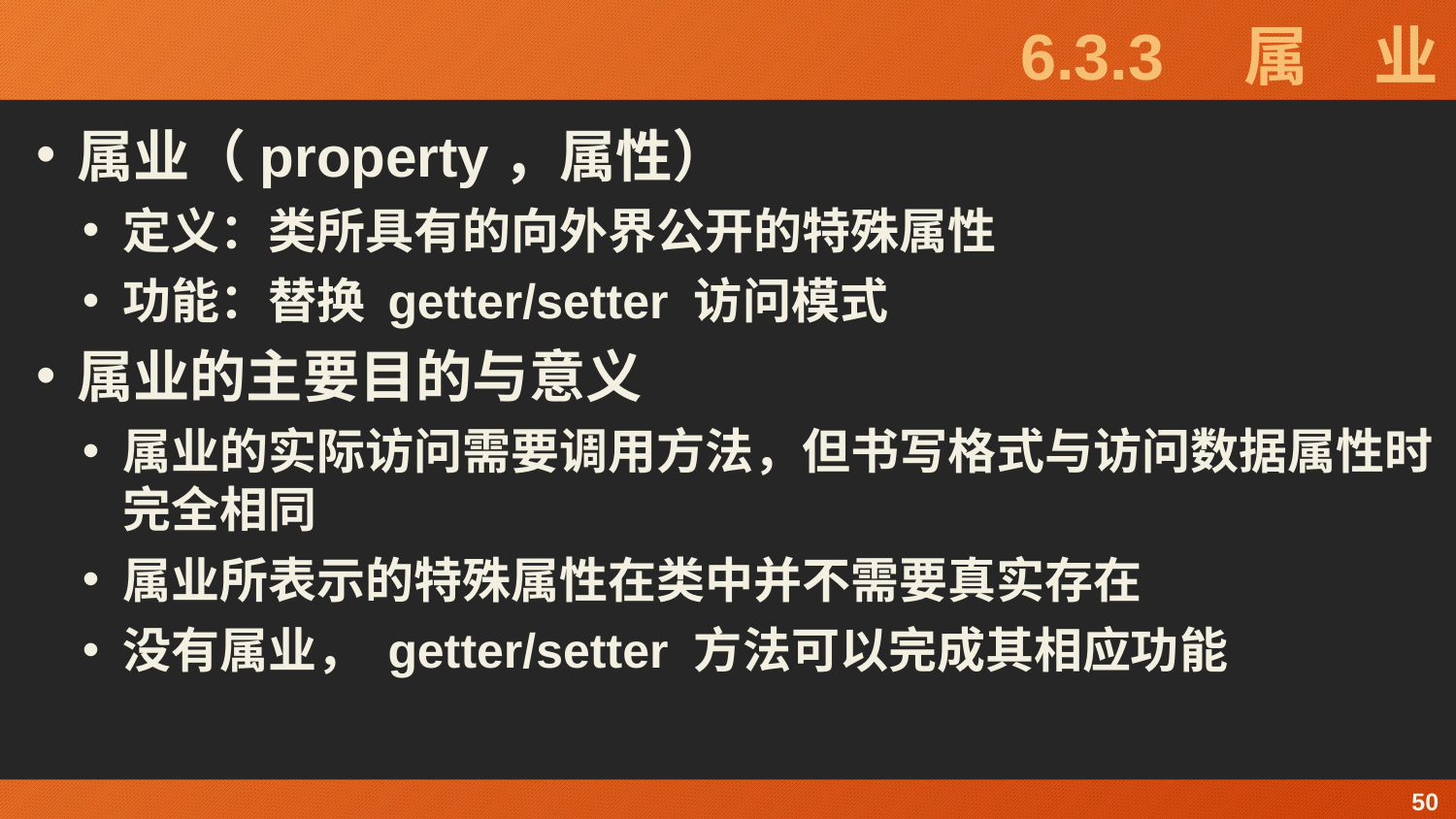

# 6.3.3　属　业
属业（property，属性）
定义：类所具有的向外界公开的特殊属性
功能：替换 getter/setter 访问模式
属业的主要目的与意义
属业的实际访问需要调用方法，但书写格式与访问数据属性时完全相同
属业所表示的特殊属性在类中并不需要真实存在
没有属业， getter/setter 方法可以完成其相应功能

50